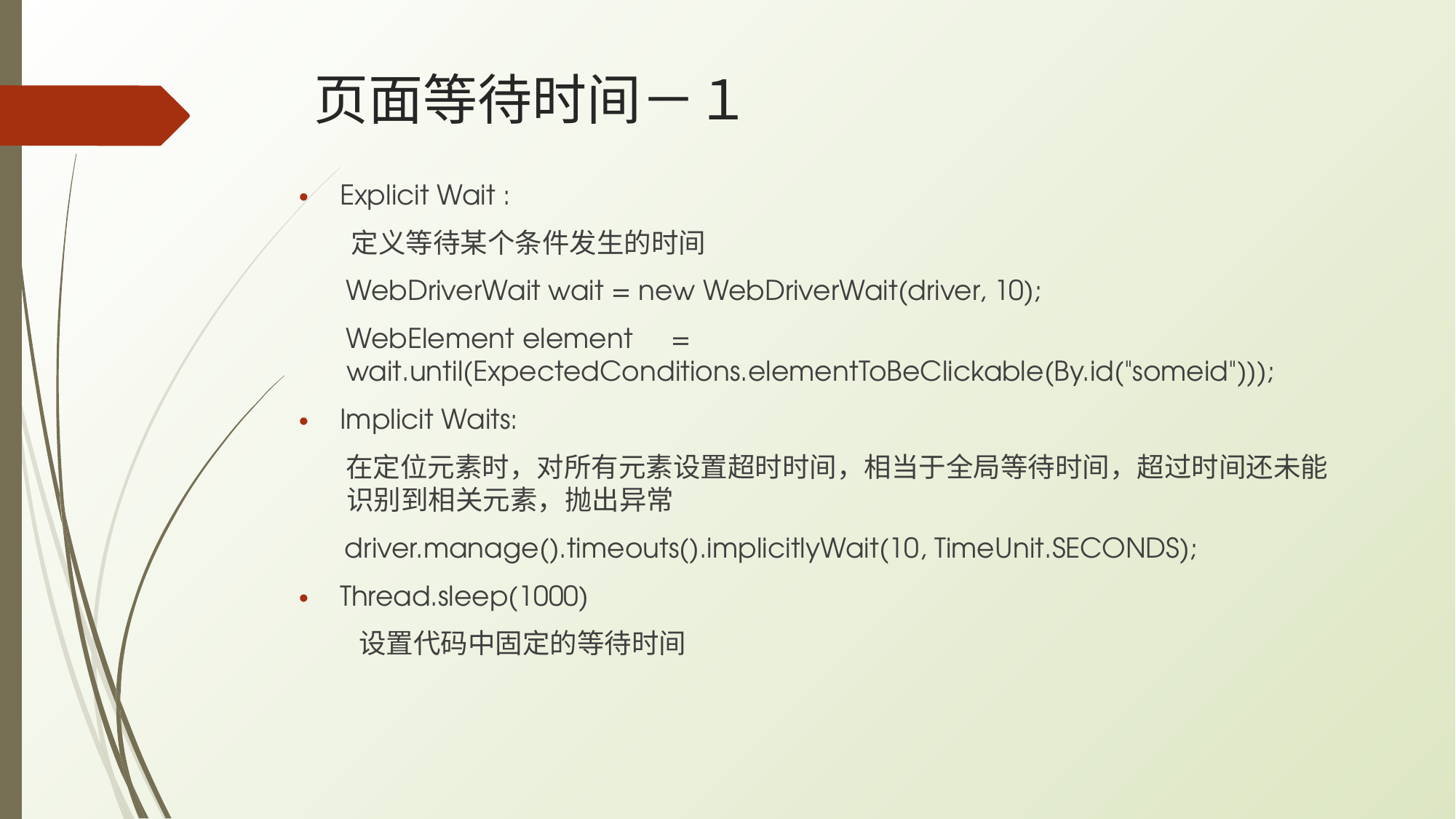

# 页面等待时间－１
Explicit Wait :
      定义等待某个条件发生的时间
WebDriverWait wait = new WebDriverWait(driver, 10);
WebElement element     = wait.until(ExpectedConditions.elementToBeClickable(By.id("someid")));
Implicit Waits:
在定位元素时，对所有元素设置超时时间，相当于全局等待时间，超过时间还未能识别到相关元素，抛出异常
      driver.manage().timeouts().implicitlyWait(10, TimeUnit.SECONDS);
Thread.sleep(1000)
       设置代码中固定的等待时间